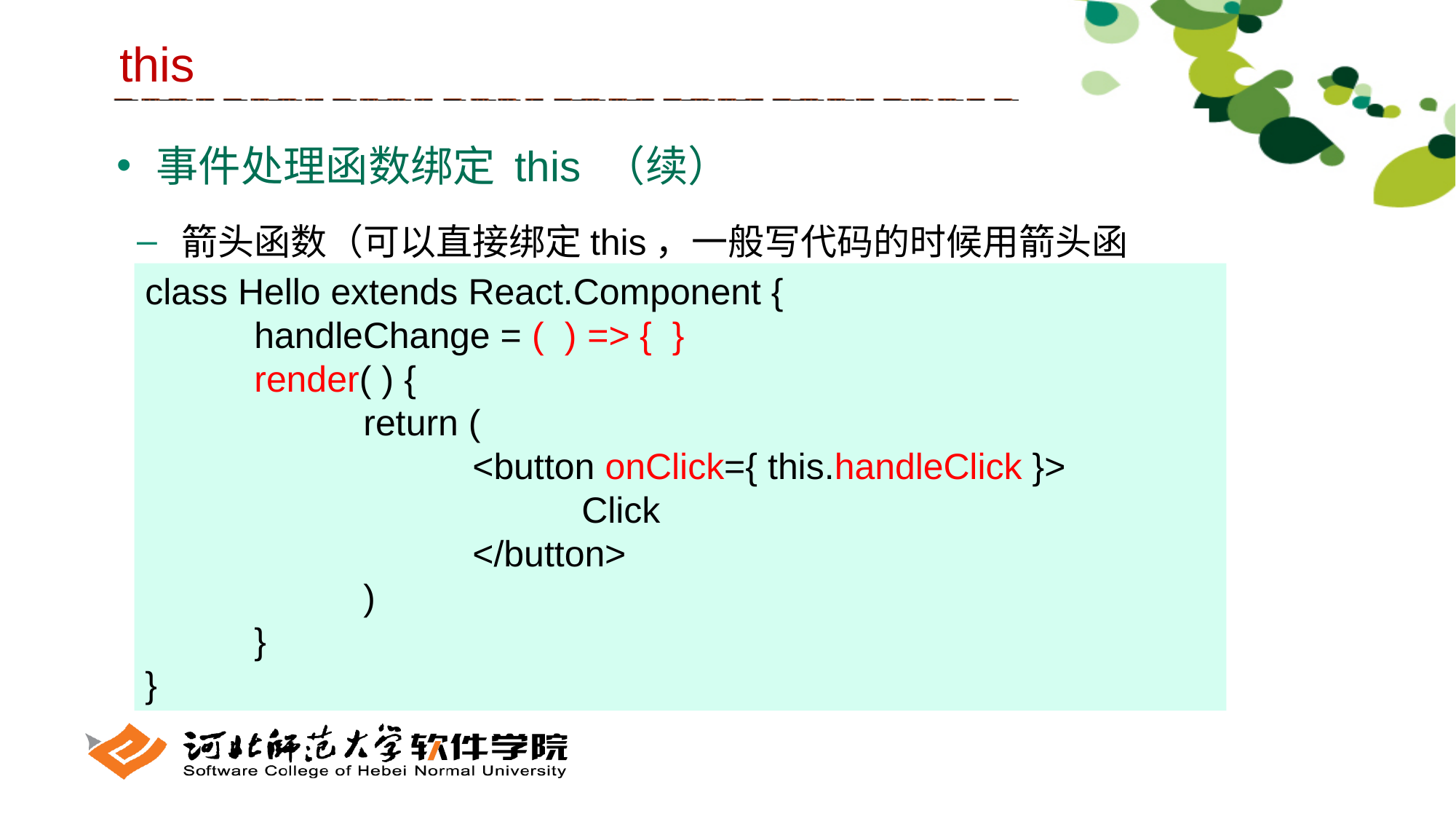

this
 事件处理函数绑定 this （续）
 箭头函数（可以直接绑定this，一般写代码的时候用箭头函数）ke'y

class Hello extends React.Component {
	handleChange = (  ) => {  }
	render( ) {
		return (
			<button onClick={ this.handleClick }>
				Click
			</button>
		)
	}
}